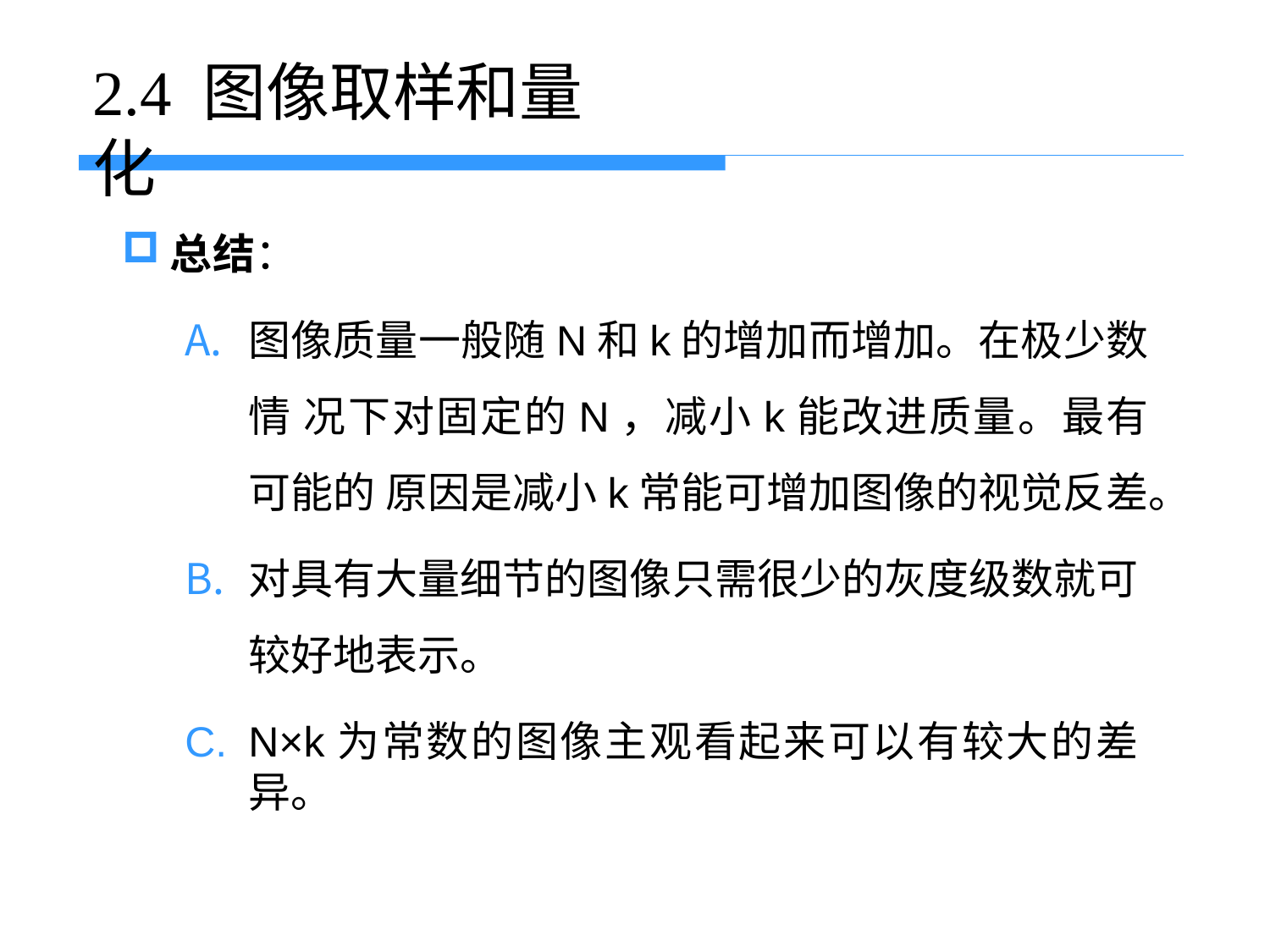

# 2.4 图像取样和量化
总结：
图像质量一般随N和k的增加而增加。在极少数情 况下对固定的N，减小k能改进质量。最有可能的 原因是减小k常能可增加图像的视觉反差。
对具有大量细节的图像只需很少的灰度级数就可 较好地表示。
N×k为常数的图像主观看起来可以有较大的差异。